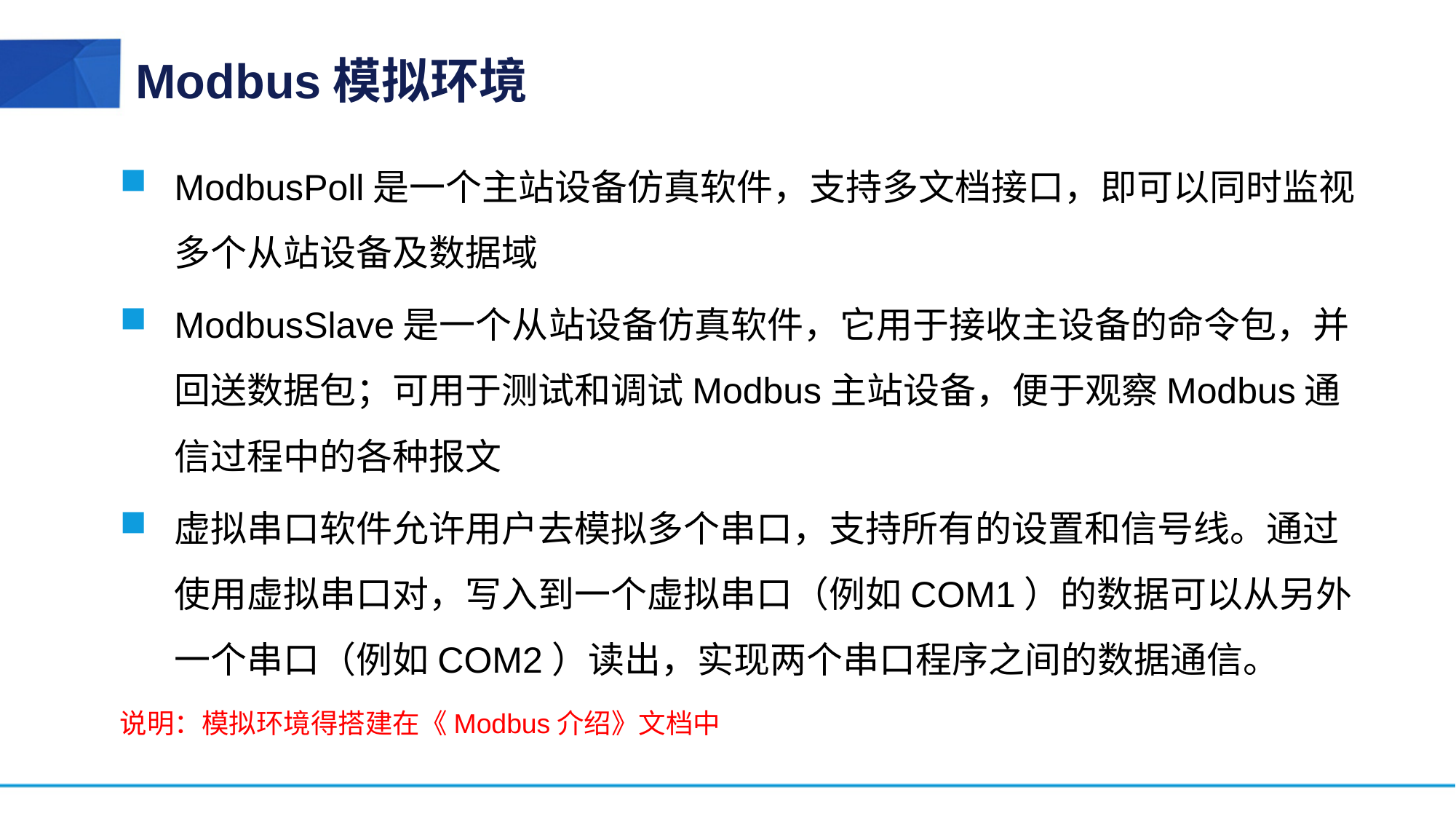

# Modbus模拟环境
ModbusPoll是一个主站设备仿真软件，支持多文档接口，即可以同时监视多个从站设备及数据域
ModbusSlave是一个从站设备仿真软件，它用于接收主设备的命令包，并回送数据包；可用于测试和调试Modbus主站设备，便于观察Modbus通信过程中的各种报文
虚拟串口软件允许用户去模拟多个串口，支持所有的设置和信号线。通过使用虚拟串口对，写入到一个虚拟串口（例如COM1）的数据可以从另外一个串口（例如COM2）读出，实现两个串口程序之间的数据通信。
说明：模拟环境得搭建在《Modbus介绍》文档中